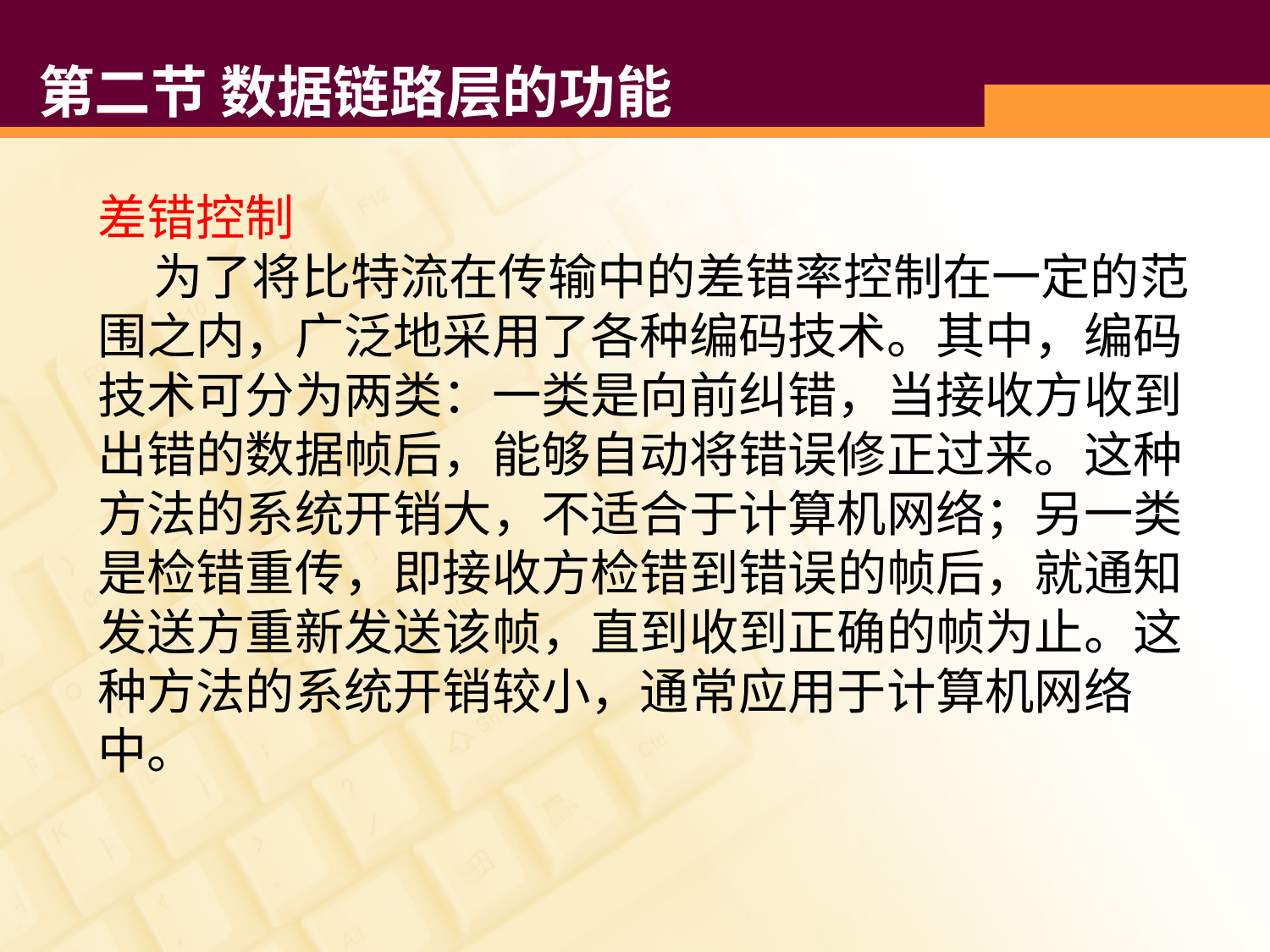

# 第二节 数据链路层的功能
差错控制
    为了将比特流在传输中的差错率控制在一定的范围之内，广泛地采用了各种编码技术。其中，编码技术可分为两类：一类是向前纠错，当接收方收到出错的数据帧后，能够自动将错误修正过来。这种方法的系统开销大，不适合于计算机网络；另一类是检错重传，即接收方检错到错误的帧后，就通知发送方重新发送该帧，直到收到正确的帧为止。这种方法的系统开销较小，通常应用于计算机网络中。